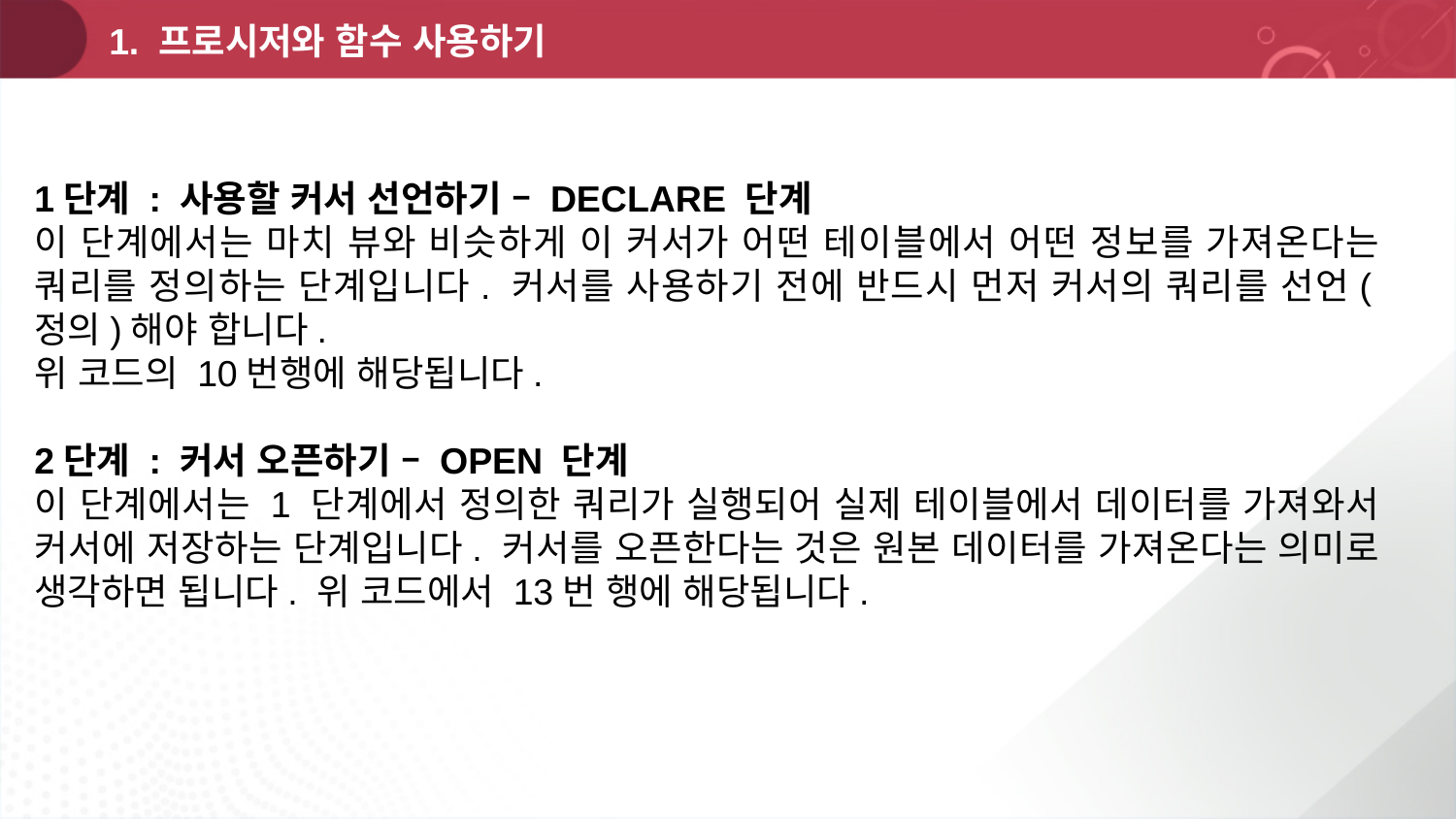

1. 프로시저와 함수 사용하기
1단계 : 사용할 커서 선언하기 – DECLARE 단계
이 단계에서는 마치 뷰와 비슷하게 이 커서가 어떤 테이블에서 어떤 정보를 가져온다는 쿼리를 정의하는 단계입니다. 커서를 사용하기 전에 반드시 먼저 커서의 쿼리를 선언(정의)해야 합니다.
위 코드의 10번행에 해당됩니다.

2단계 : 커서 오픈하기 – OPEN 단계
이 단계에서는 1 단계에서 정의한 쿼리가 실행되어 실제 테이블에서 데이터를 가져와서 커서에 저장하는 단계입니다. 커서를 오픈한다는 것은 원본 데이터를 가져온다는 의미로 생각하면 됩니다. 위 코드에서 13번 행에 해당됩니다.